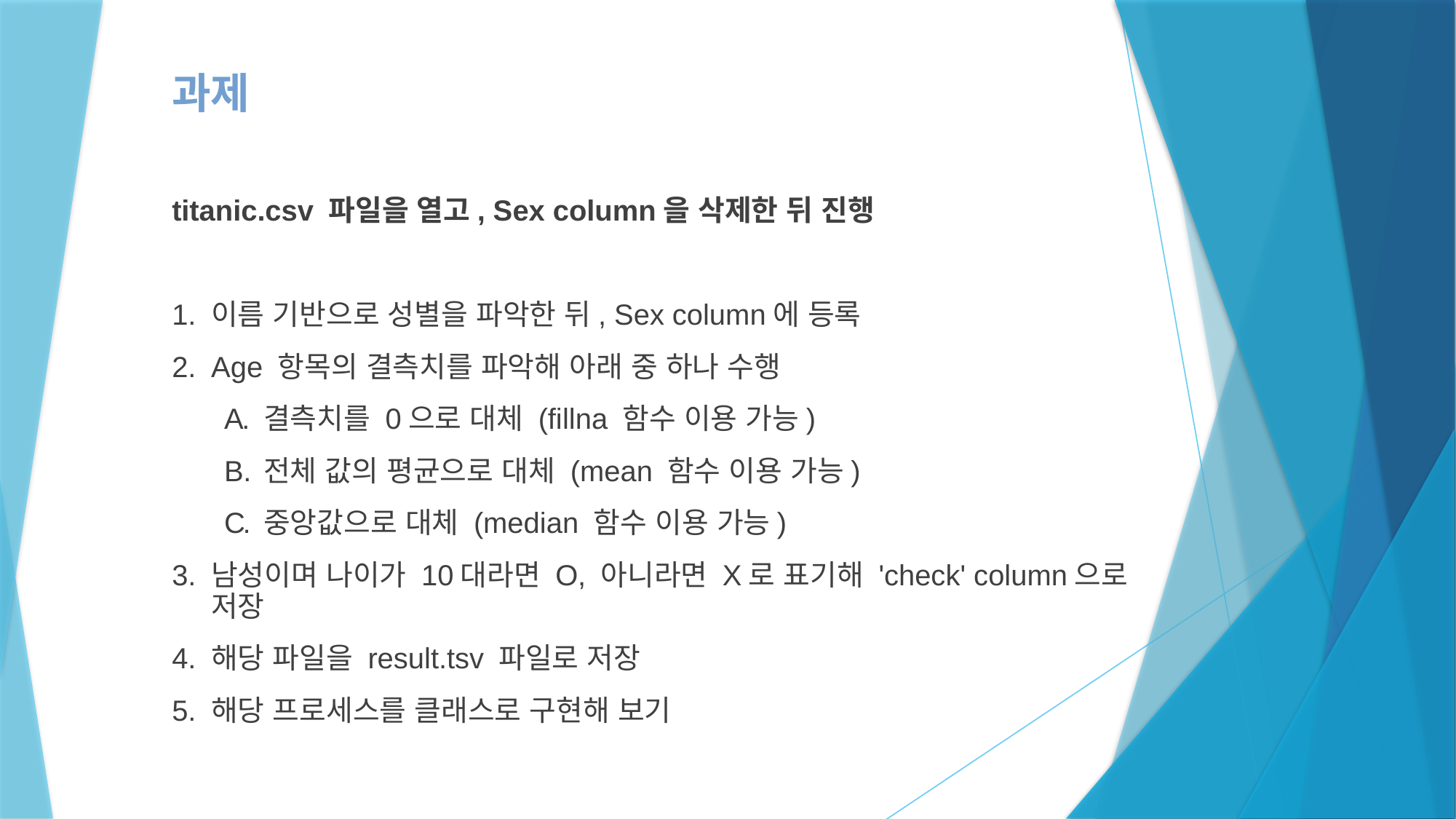

과제
titanic.csv 파일을 열고, Sex column을 삭제한 뒤 진행

이름 기반으로 성별을 파악한 뒤, Sex column에 등록
Age 항목의 결측치를 파악해 아래 중 하나 수행
결측치를 0으로 대체 (fillna 함수 이용 가능)
전체 값의 평균으로 대체 (mean 함수 이용 가능)
중앙값으로 대체 (median 함수 이용 가능)
남성이며 나이가 10대라면 O, 아니라면 X로 표기해 'check' column으로 저장
해당 파일을 result.tsv 파일로 저장
해당 프로세스를 클래스로 구현해 보기